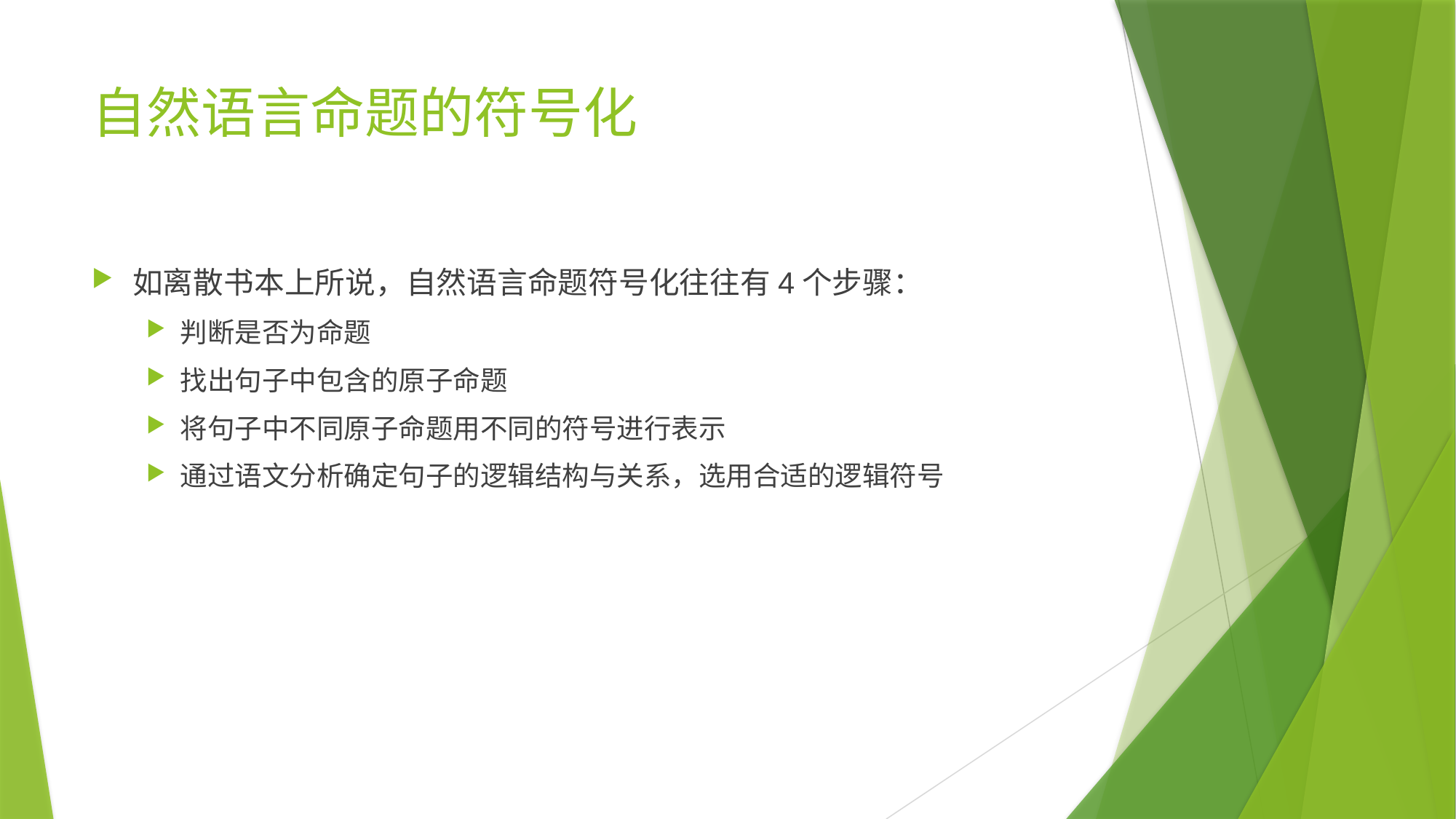

# 自然语言命题的符号化
如离散书本上所说，自然语言命题符号化往往有4个步骤：
判断是否为命题
找出句子中包含的原子命题
将句子中不同原子命题用不同的符号进行表示
通过语文分析确定句子的逻辑结构与关系，选用合适的逻辑符号